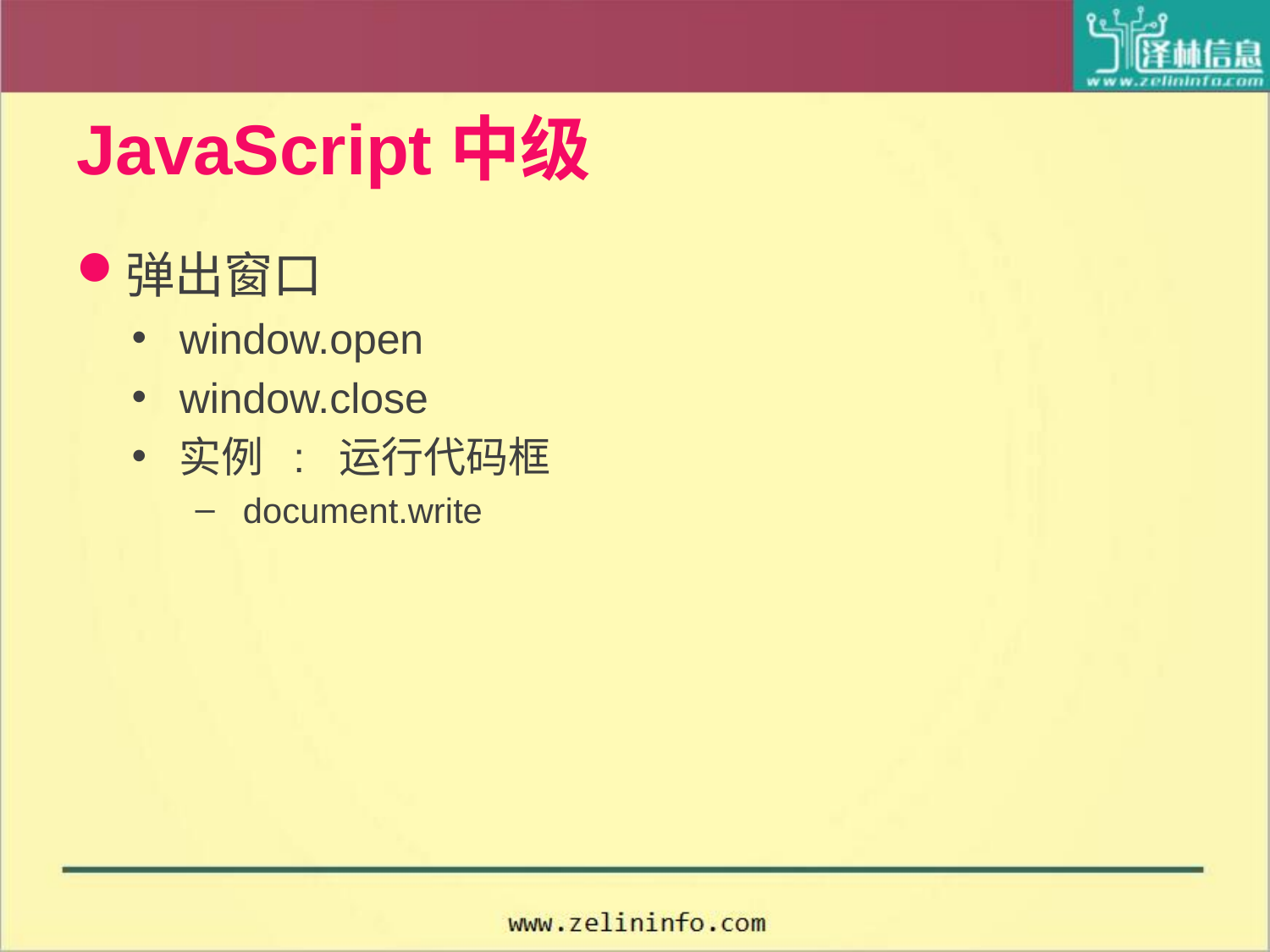

# JavaScript中级
弹出窗口
window.open
window.close
实例  :  运行代码框
document.write